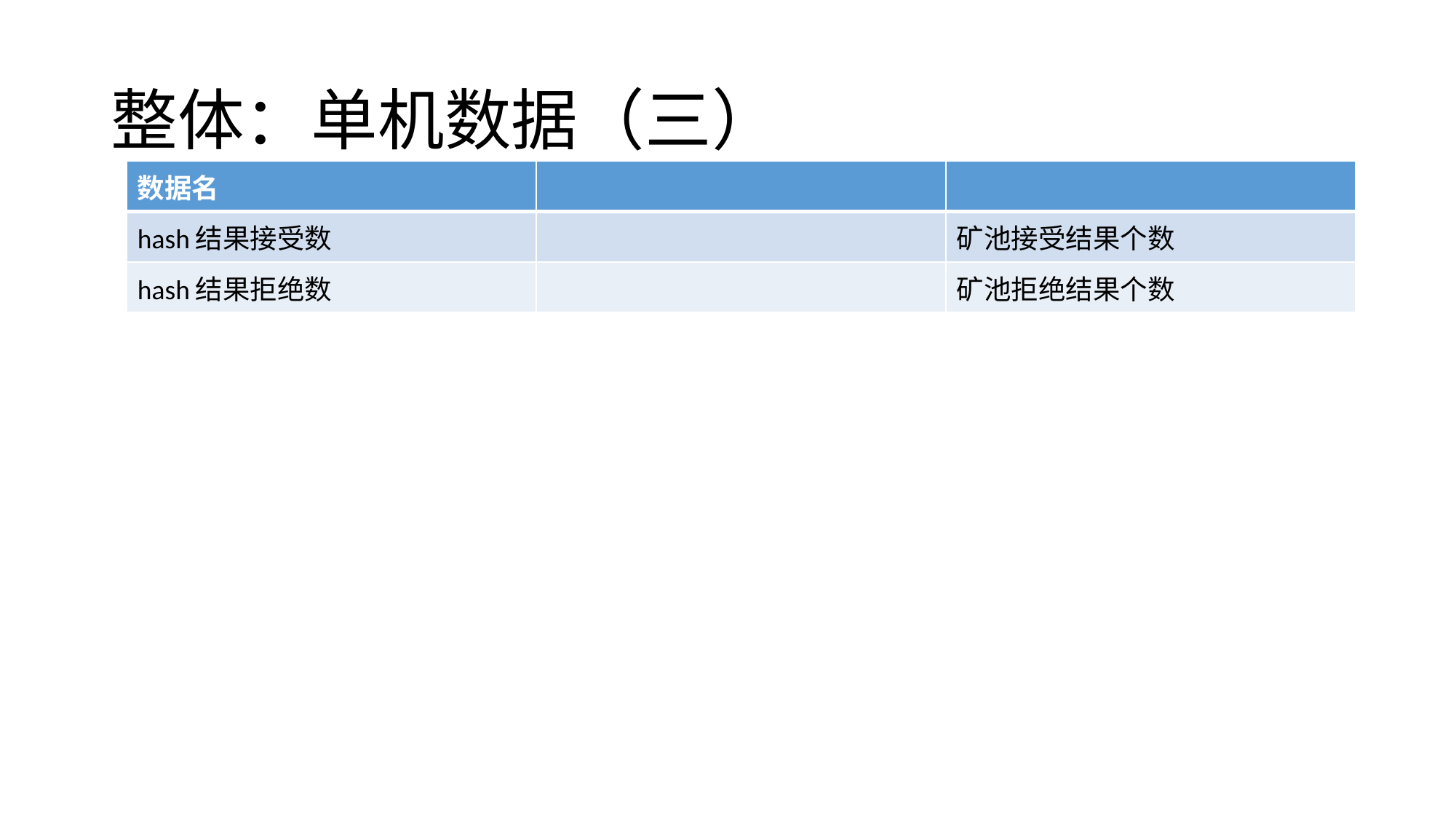

# 整体：单机数据（三）
| 数据名 |  |  |
| --- | --- | --- |
| hash结果接受数 |  | 矿池接受结果个数 |
| hash结果拒绝数 |  | 矿池拒绝结果个数 |